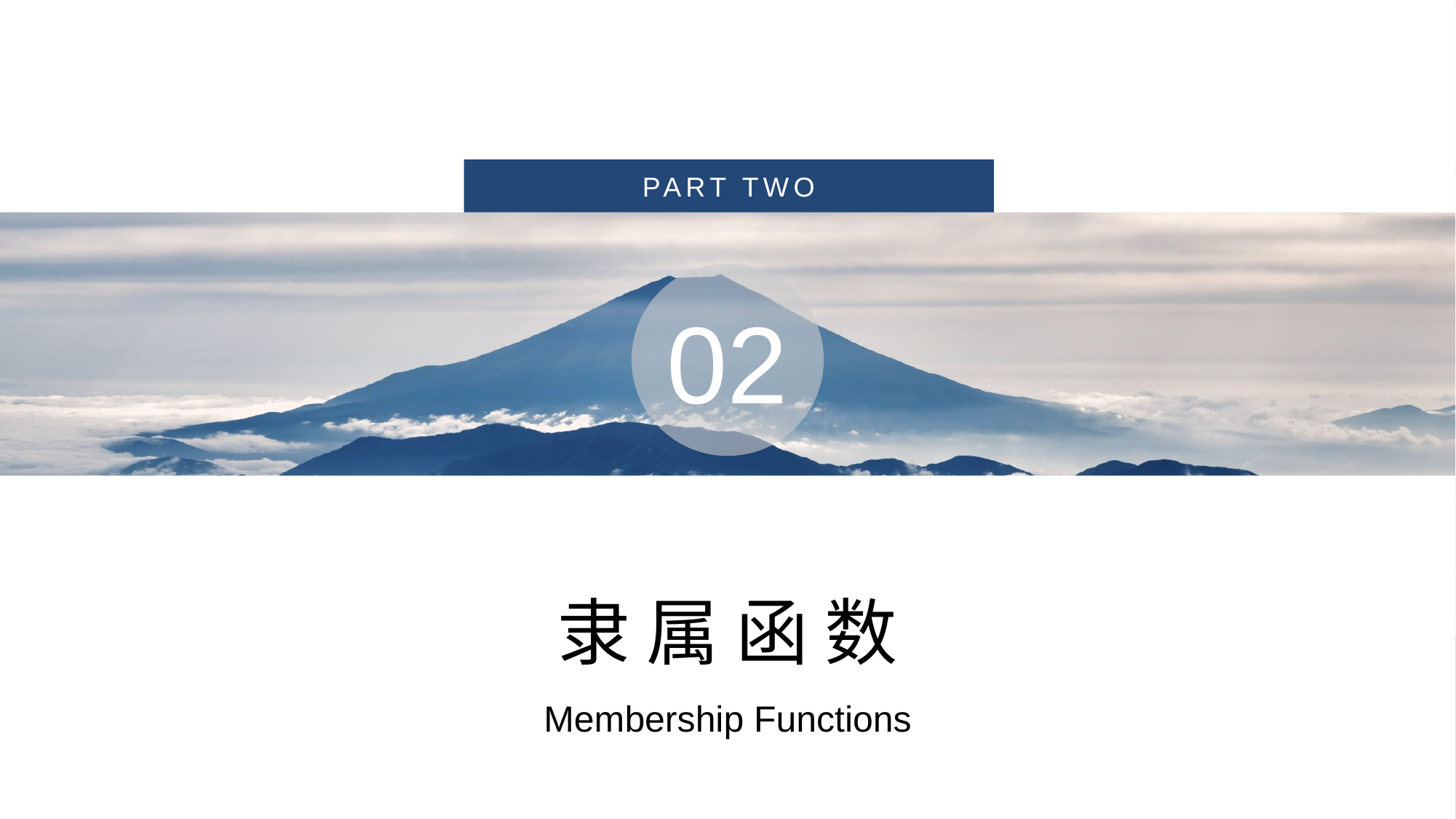

PART TWO
02

隶 属 函 数
Membership Functions